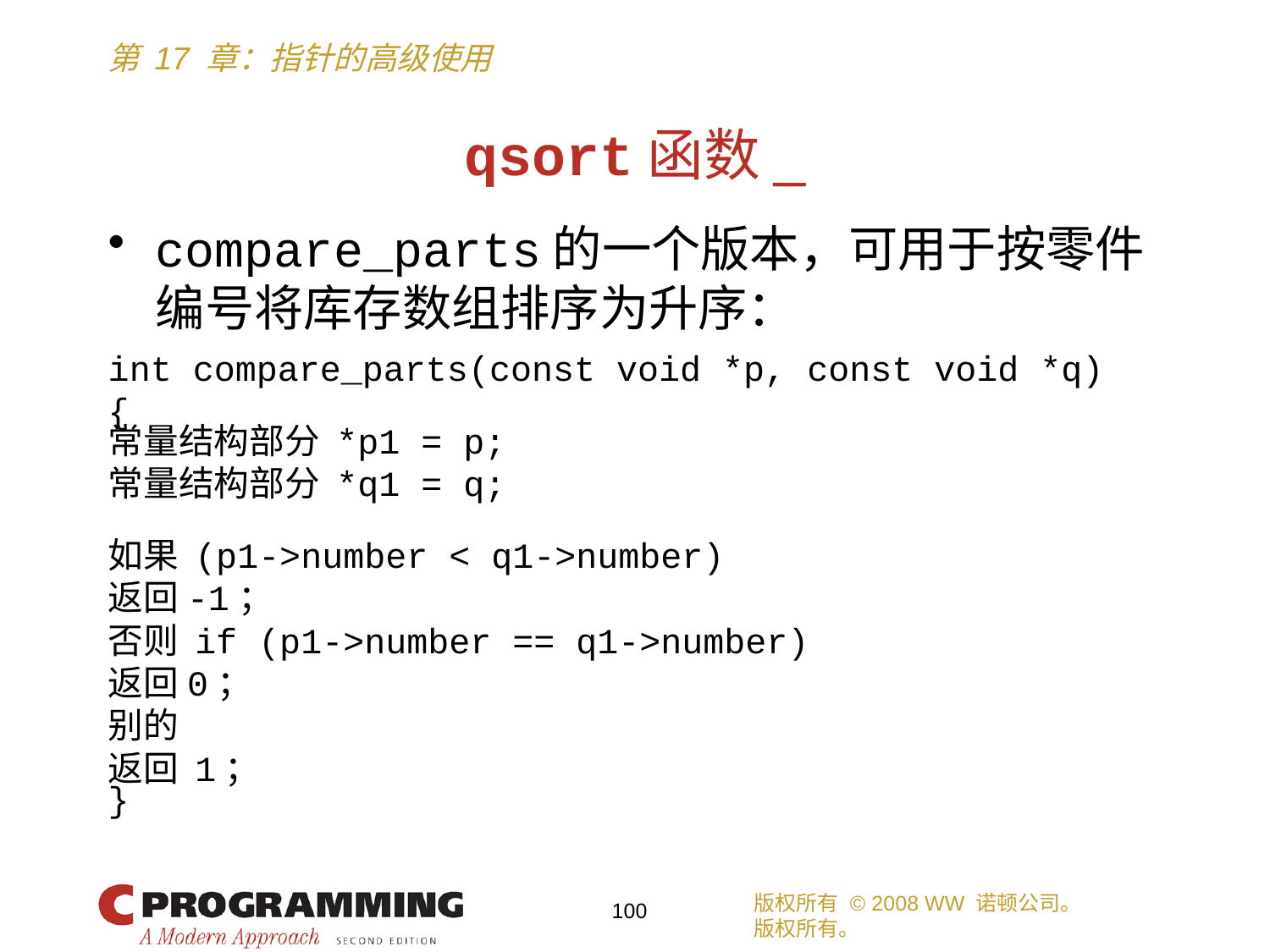

# qsort函数_
compare_parts的一个版本，可用于按零件编号将库存数组排序为升序：
int compare_parts(const void *p, const void *q)
{
常量结构部分 *p1 = p;
常量结构部分 *q1 = q;

如果 (p1->number < q1->number)
返回-1；
否则 if (p1->number == q1->number)
返回0；
别的
返回 1；
}
版权所有 © 2008 WW 诺顿公司。
版权所有。
100